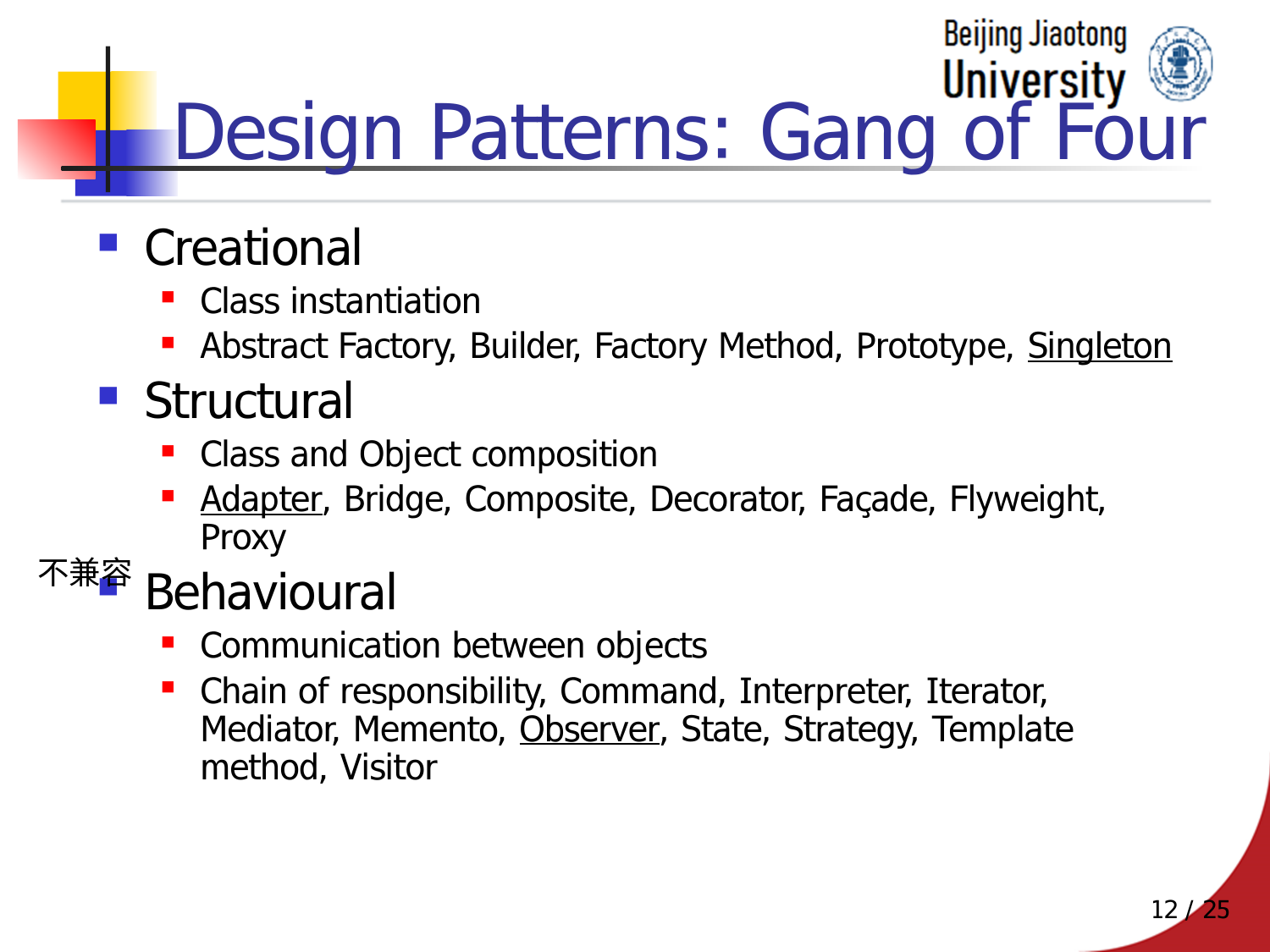

# Design Patterns: Gang of Four
Creational
Class instantiation
Abstract Factory, Builder, Factory Method, Prototype, Singleton
Structural
Class and Object composition
Adapter, Bridge, Composite, Decorator, Façade, Flyweight, Proxy
Behavioural
Communication between objects
Chain of responsibility, Command, Interpreter, Iterator, Mediator, Memento, Observer, State, Strategy, Template method, Visitor
不兼容
12